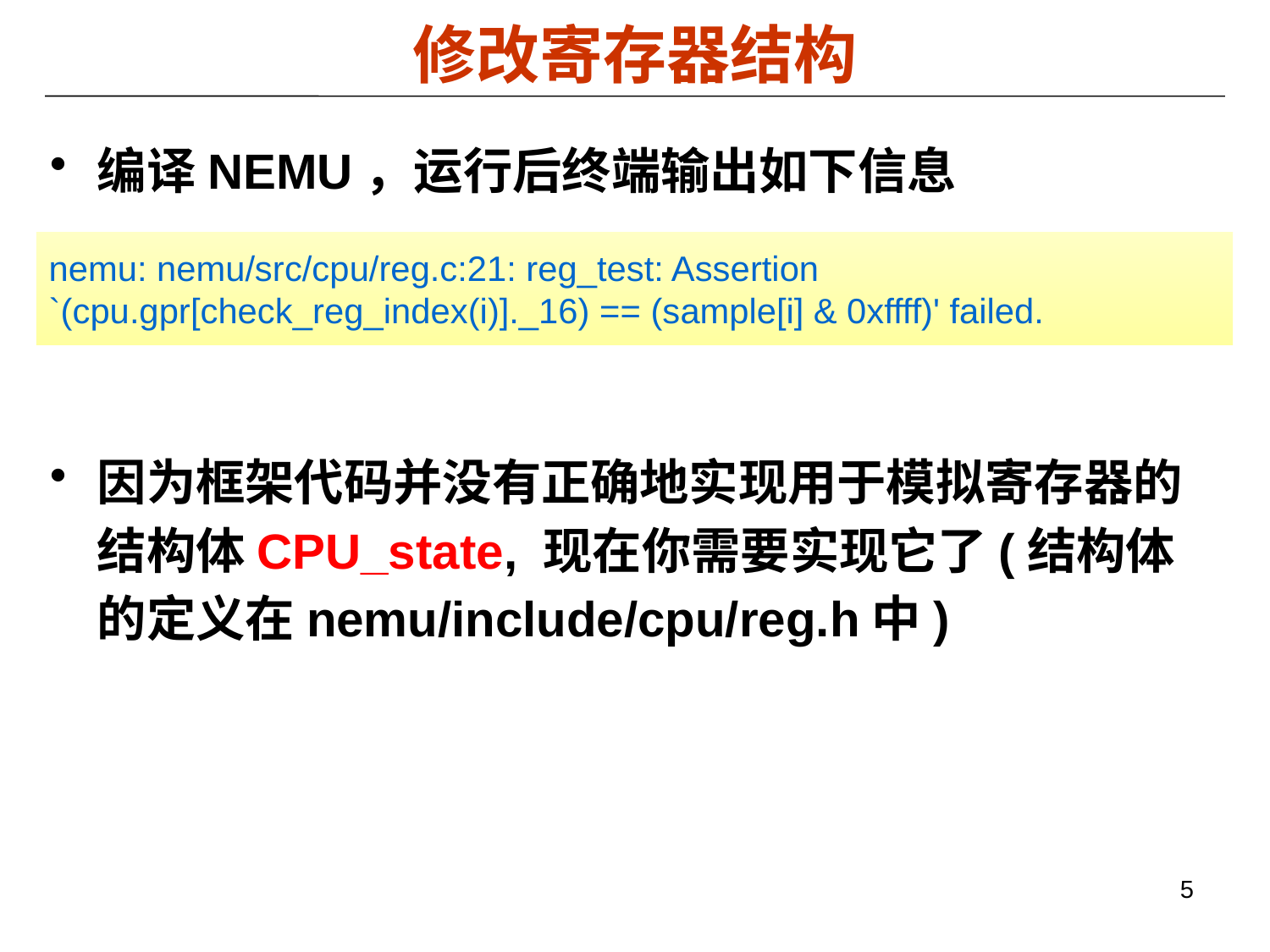

# 修改寄存器结构
编译NEMU，运行后终端输出如下信息

因为框架代码并没有正确地实现用于模拟寄存器的结构体CPU_state, 现在你需要实现它了(结构体的定义在nemu/include/cpu/reg.h中)
nemu: nemu/src/cpu/reg.c:21: reg_test: Assertion `(cpu.gpr[check_reg_index(i)]._16) == (sample[i] & 0xffff)' failed.
5